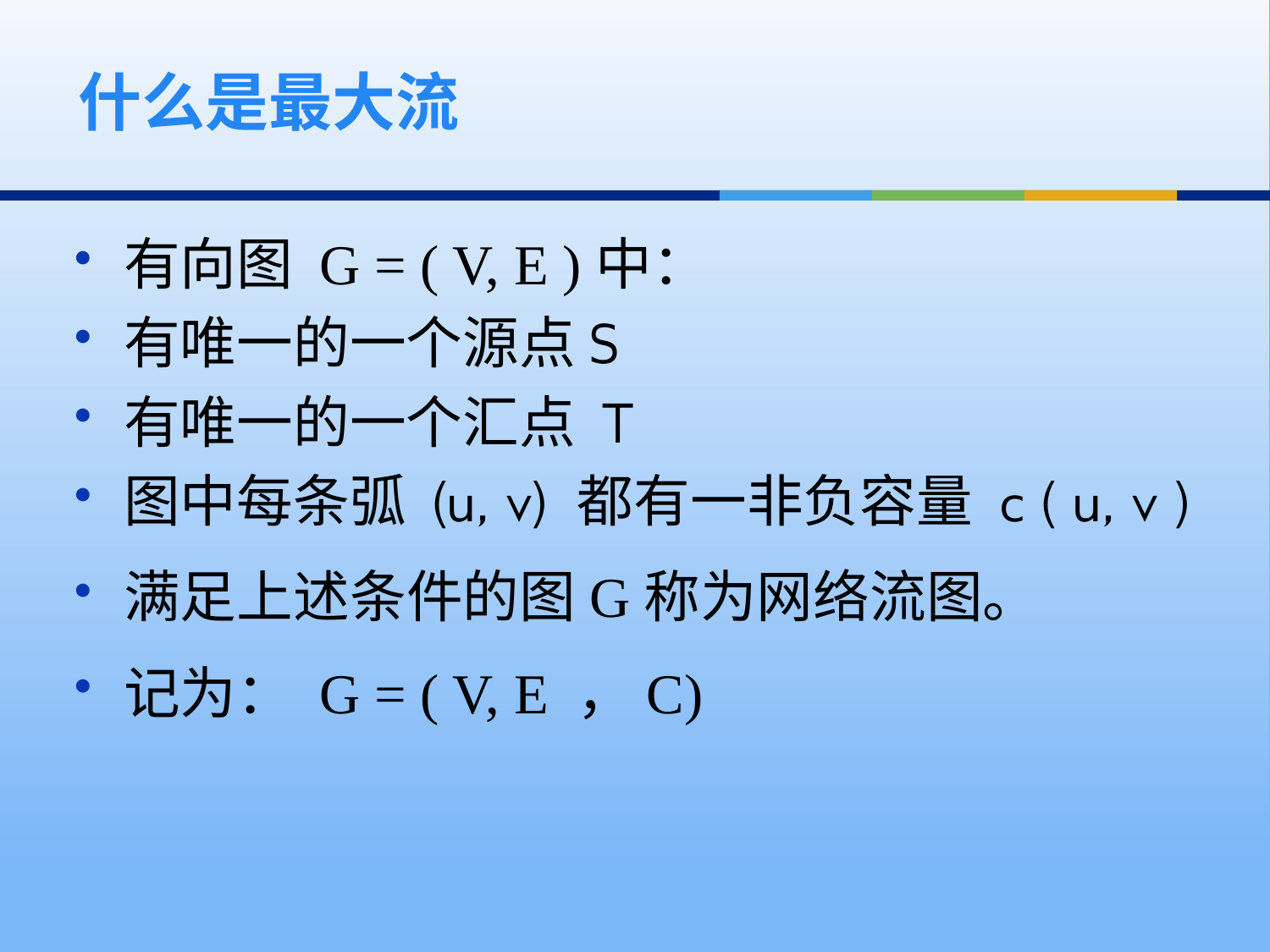

什么是最大流
有向图 G = ( V, E )中：
有唯一的一个源点S
有唯一的一个汇点 T
图中每条弧 (u, v) 都有一非负容量 c ( u, v )
满足上述条件的图G称为网络流图。
记为： G = ( V, E ，C)